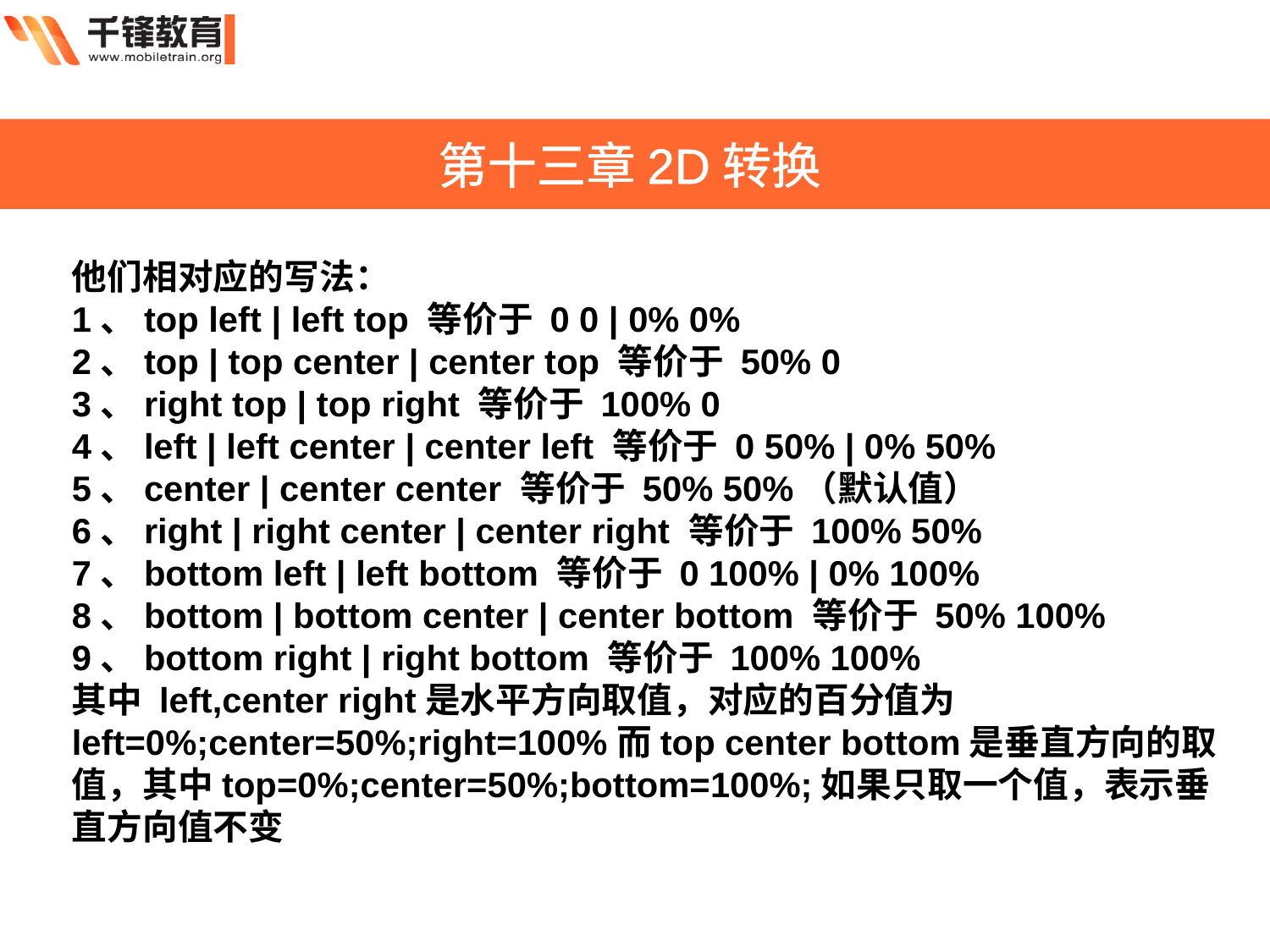

第十三章2D转换
他们相对应的写法：
1、top left | left top 等价于 0 0 | 0% 0%
2、top | top center | center top 等价于 50% 0
3、right top | top right 等价于 100% 0
4、left | left center | center left 等价于 0 50% | 0% 50%
5、center | center center 等价于 50% 50%（默认值）
6、right | right center | center right 等价于 100% 50%
7、bottom left | left bottom 等价于 0 100% | 0% 100%
8、bottom | bottom center | center bottom 等价于 50% 100%
9、bottom right | right bottom 等价于 100% 100%
其中 left,center right是水平方向取值，对应的百分值为left=0%;center=50%;right=100%而top center bottom是垂直方向的取值，其中top=0%;center=50%;bottom=100%;如果只取一个值，表示垂直方向值不变